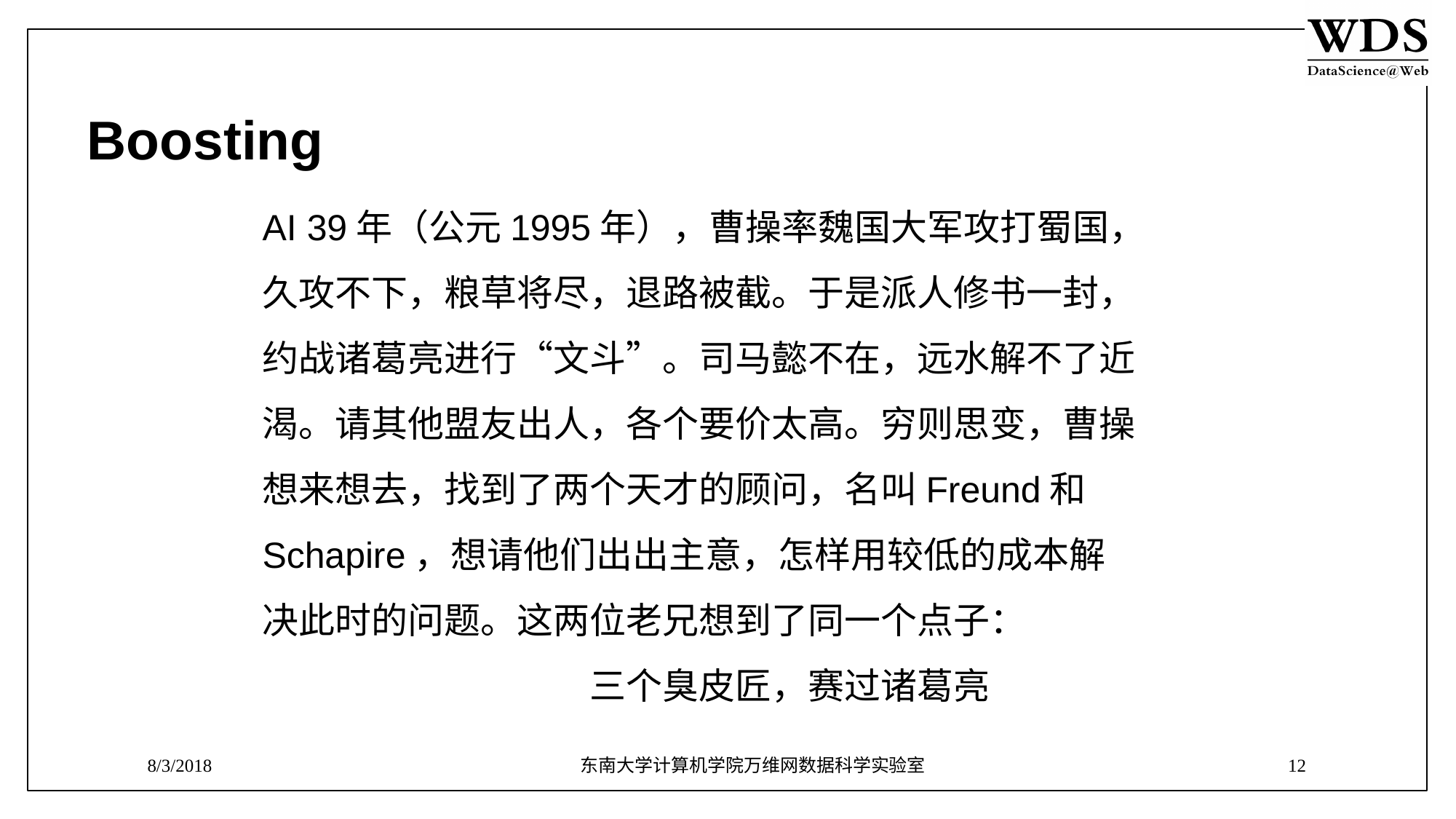

Boosting
AI 39年（公元1995年），曹操率魏国大军攻打蜀国，久攻不下，粮草将尽，退路被截。于是派人修书一封，约战诸葛亮进行“文斗”。司马懿不在，远水解不了近渴。请其他盟友出人，各个要价太高。穷则思变，曹操想来想去，找到了两个天才的顾问，名叫Freund和Schapire，想请他们出出主意，怎样用较低的成本解决此时的问题。这两位老兄想到了同一个点子：
			三个臭皮匠，赛过诸葛亮
8/3/2018
东南大学计算机学院万维网数据科学实验室
12